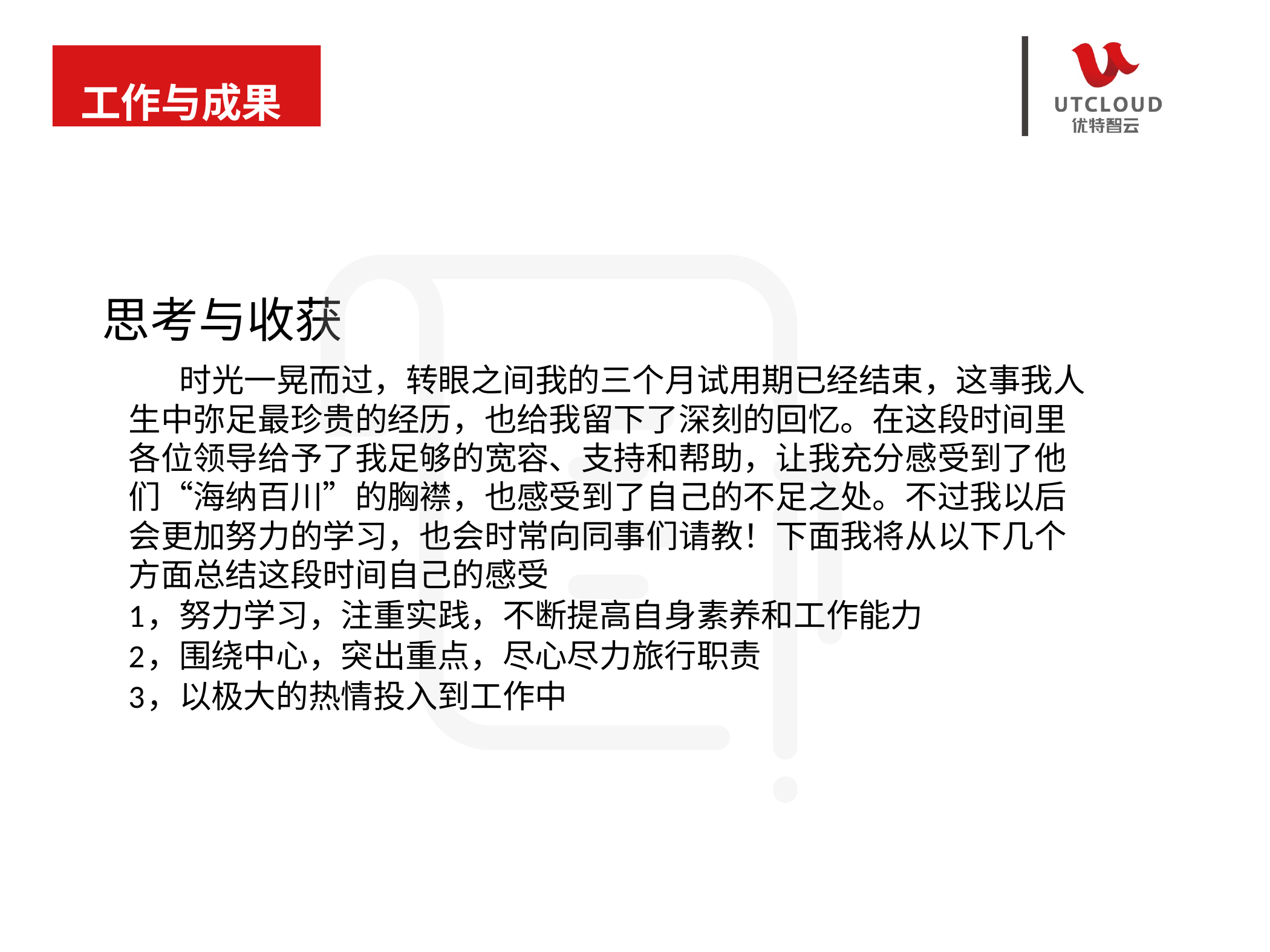

工作与成果

        思考与收获

           时光一晃而过，转眼之间我的三个月试用期已经结束，这事我人生中弥足最珍贵的经历，也给我留下了深刻的回忆。在这段时间里各位领导给予了我足够的宽容、支持和帮助，让我充分感受到了他们“海纳百川”的胸襟，也感受到了自己的不足之处。不过我以后会更加努力的学习，也会时常向同事们请教！下面我将从以下几个方面总结这段时间自己的感受
1，努力学习，注重实践，不断提高自身素养和工作能力
2，围绕中心，突出重点，尽心尽力旅行职责
3，以极大的热情投入到工作中